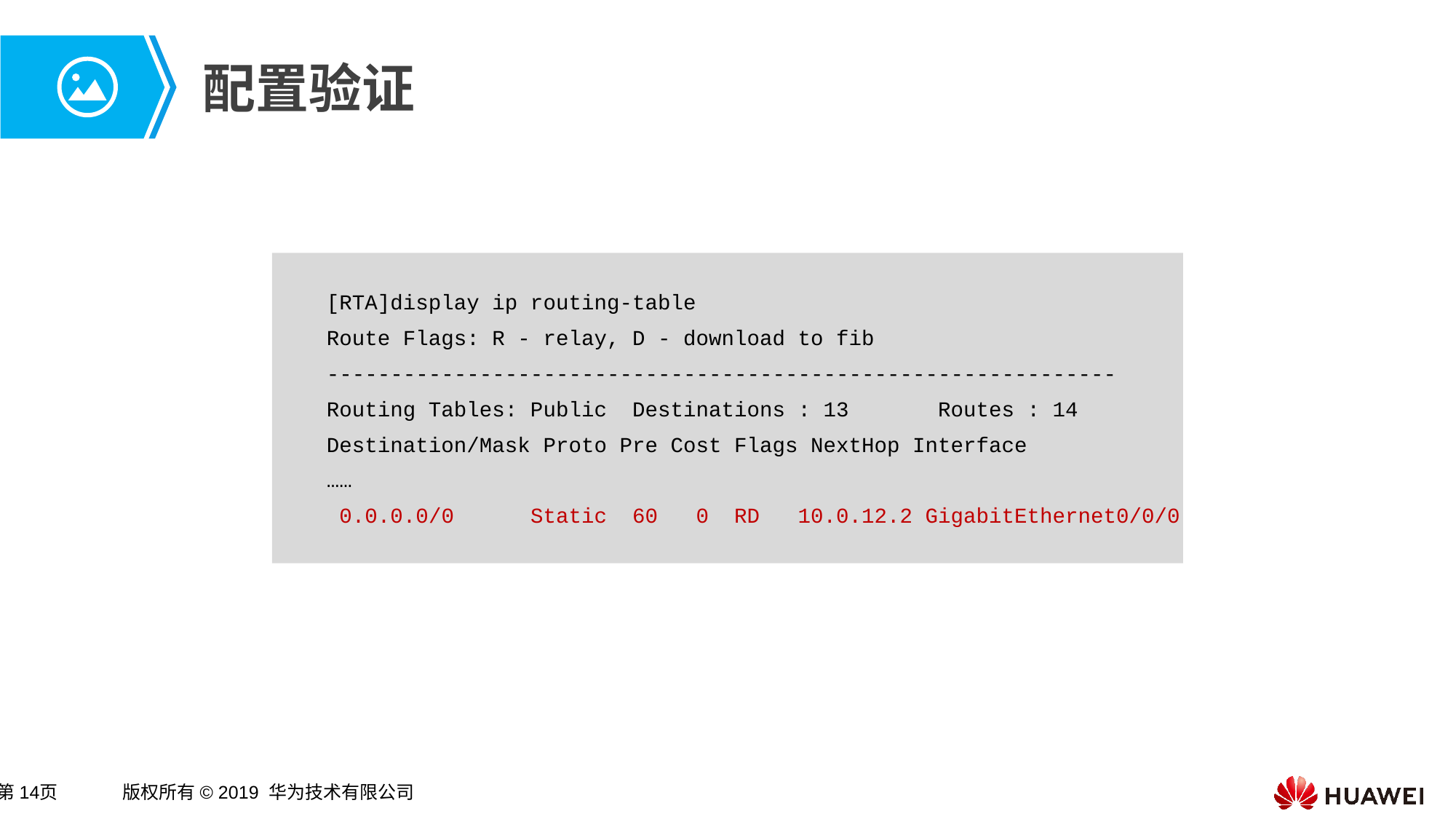

# 配置验证

[RTA]display ip routing-table
Route Flags: R - relay, D - download to fib
--------------------------------------------------------------
Routing Tables: Public  Destinations : 13       Routes : 14
Destination/Mask Proto Pre Cost Flags NextHop Interface
……
 0.0.0.0/0      Static  60   0  RD   10.0.12.2 GigabitEthernet0/0/0